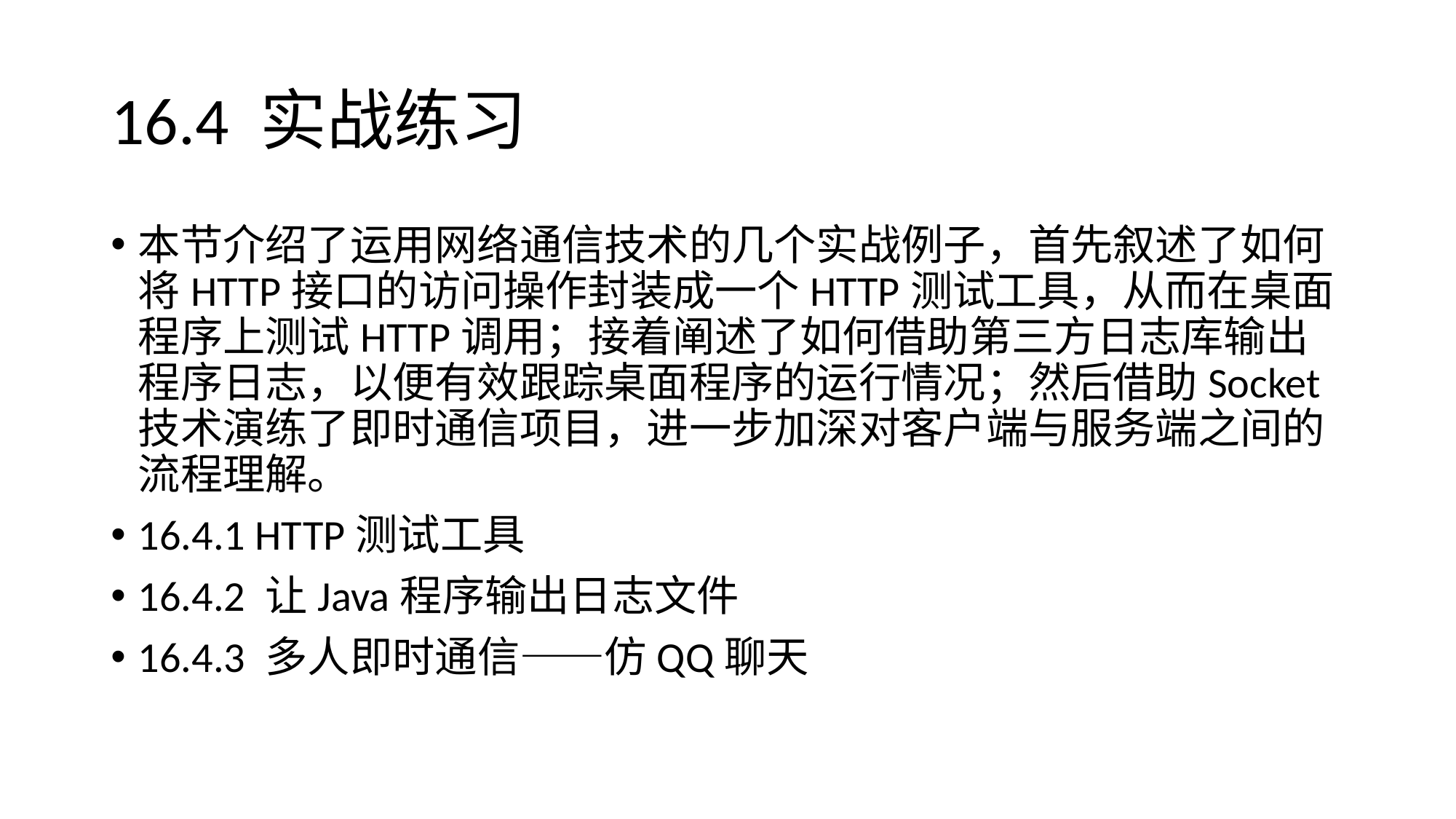

# 16.4 实战练习
本节介绍了运用网络通信技术的几个实战例子，首先叙述了如何将HTTP接口的访问操作封装成一个HTTP测试工具，从而在桌面程序上测试HTTP调用；接着阐述了如何借助第三方日志库输出程序日志，以便有效跟踪桌面程序的运行情况；然后借助Socket技术演练了即时通信项目，进一步加深对客户端与服务端之间的流程理解。
16.4.1 HTTP测试工具
16.4.2 让Java程序输出日志文件
16.4.3 多人即时通信——仿QQ聊天